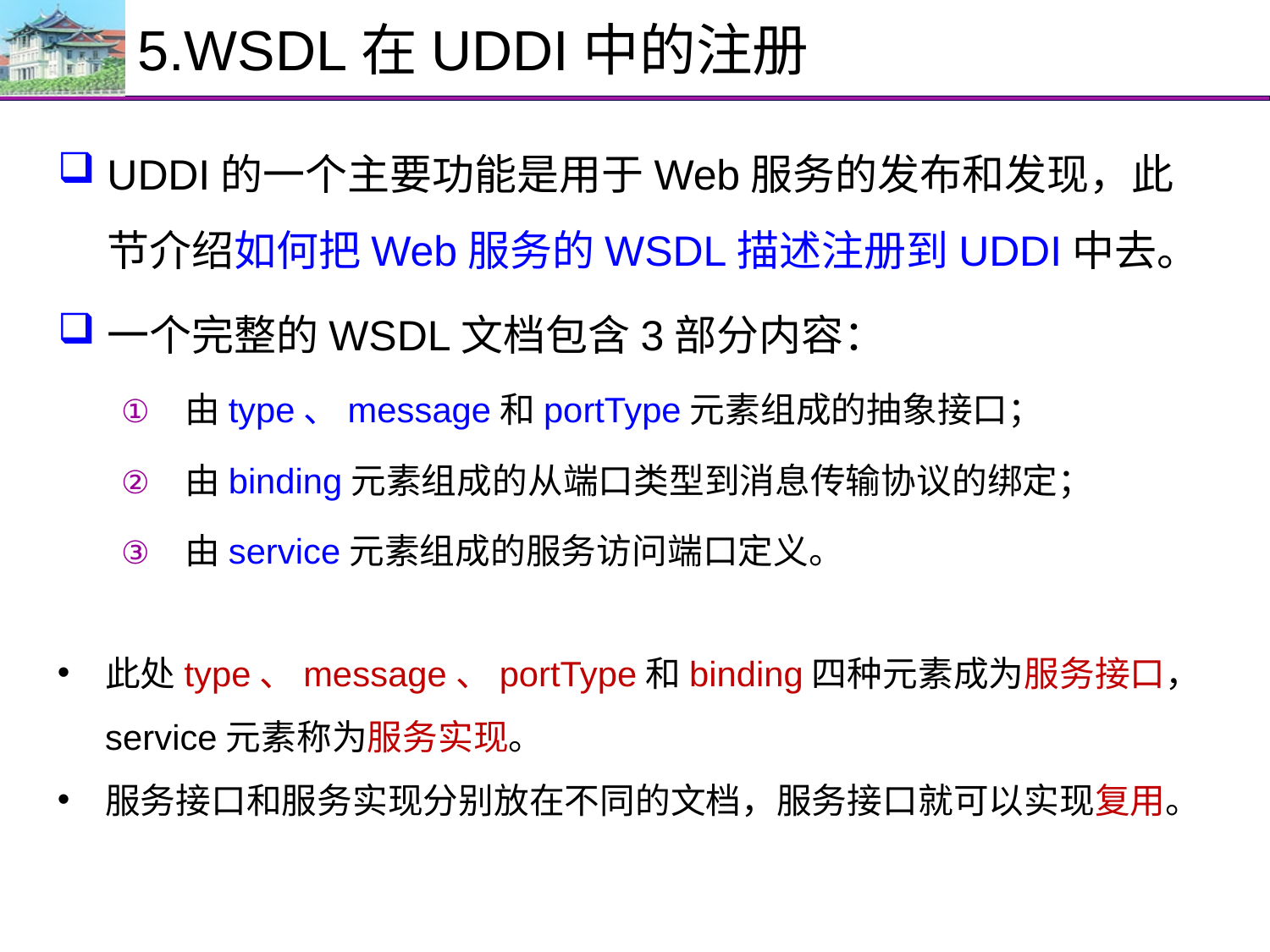

# 5.WSDL在UDDI中的注册
UDDI的一个主要功能是用于Web服务的发布和发现，此节介绍如何把Web服务的WSDL描述注册到UDDI中去。
一个完整的WSDL文档包含3部分内容：
由type、message和portType元素组成的抽象接口；
由binding元素组成的从端口类型到消息传输协议的绑定；
由service元素组成的服务访问端口定义。

此处type、message、portType和binding四种元素成为服务接口，service元素称为服务实现。
服务接口和服务实现分别放在不同的文档，服务接口就可以实现复用。